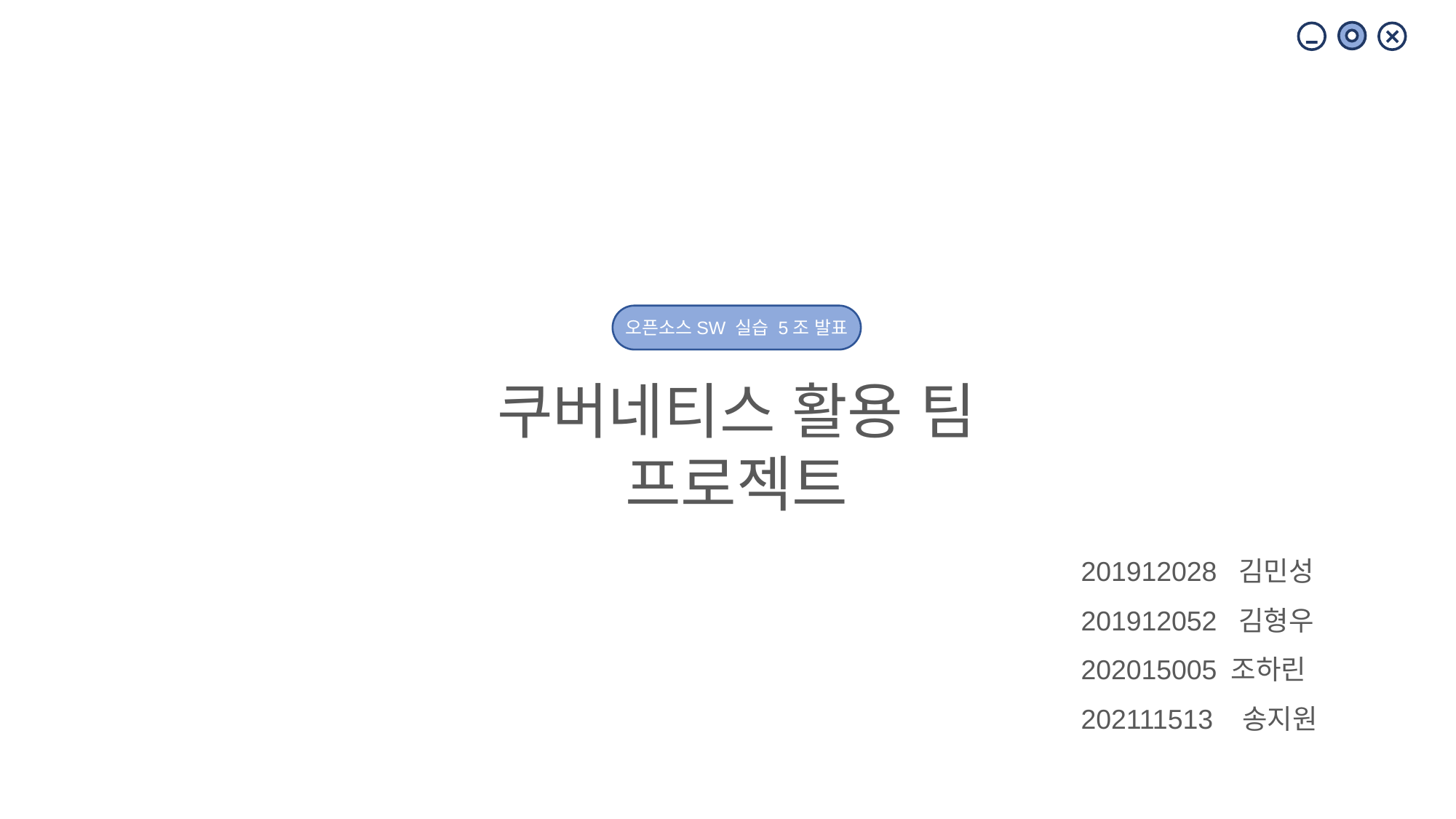

오픈소스SW 실습 5조 발표
쿠버네티스 활용 팀 프로젝트
201912028  김민성
201912052  김형우
202015005 조하린
202111513   송지원